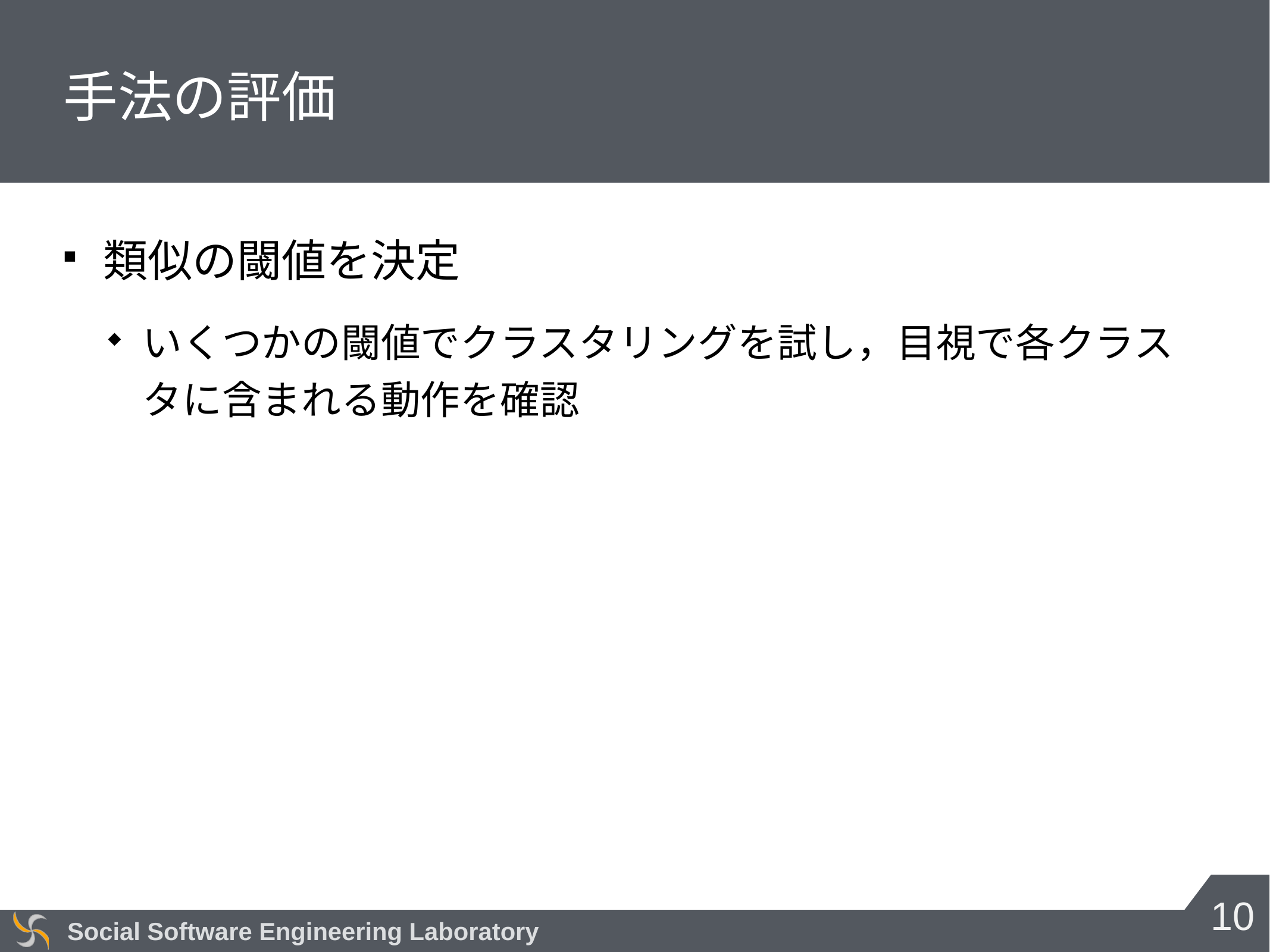

# 手法の評価
類似の閾値を決定
いくつかの閾値でクラスタリングを試し，目視で各クラスタに含まれる動作を確認
10